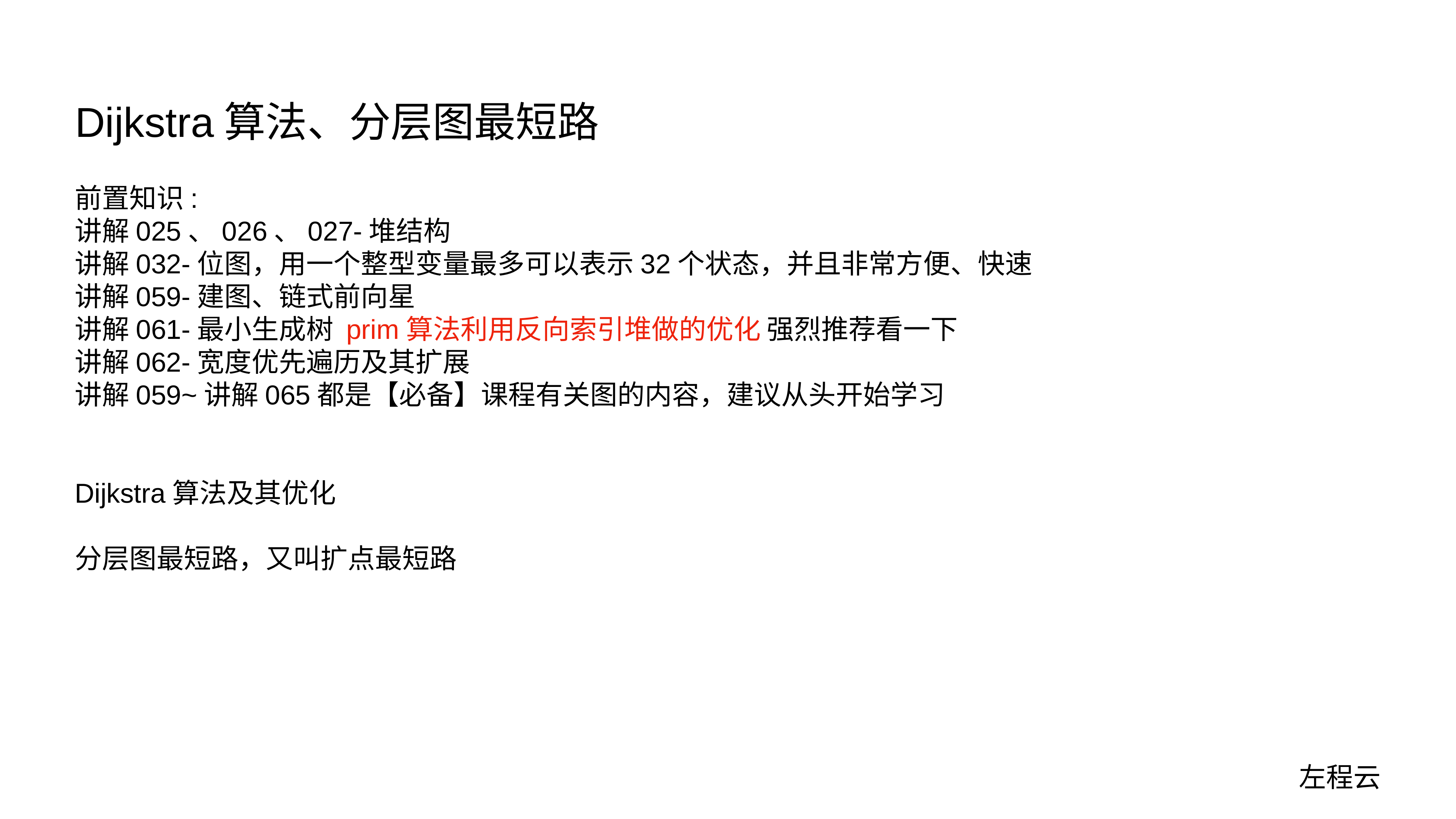

# Dijkstra算法、分层图最短路
前置知识:
讲解025、026、027-堆结构
讲解032-位图，用一个整型变量最多可以表示32个状态，并且非常方便、快速
讲解059-建图、链式前向星
讲解061-最小生成树 prim算法利用反向索引堆做的优化 强烈推荐看一下
讲解062-宽度优先遍历及其扩展
讲解059~讲解065都是【必备】课程有关图的内容，建议从头开始学习

Dijkstra算法及其优化

分层图最短路，又叫扩点最短路
左程云